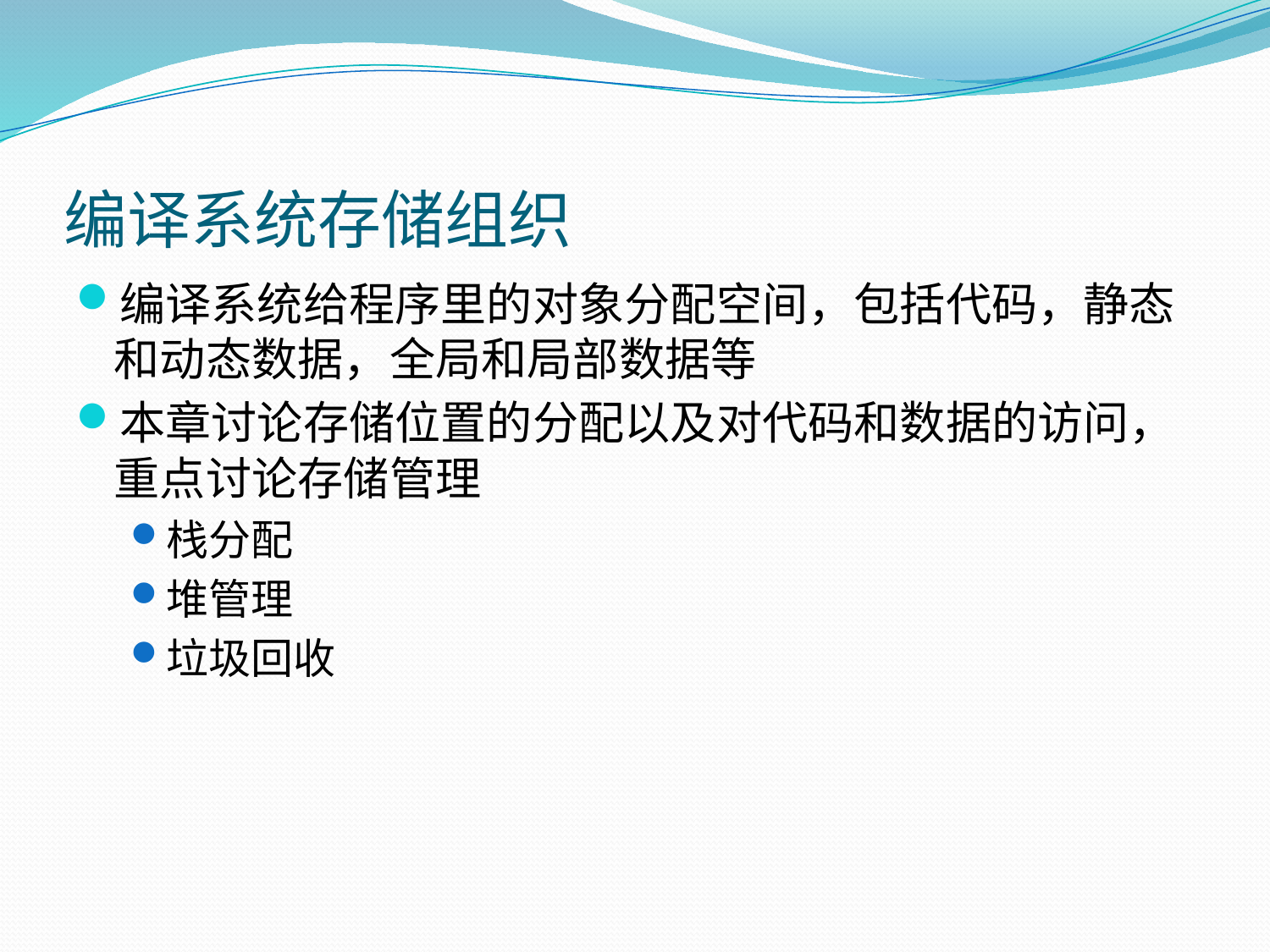

# 编译系统存储组织
编译系统给程序里的对象分配空间，包括代码，静态和动态数据，全局和局部数据等
本章讨论存储位置的分配以及对代码和数据的访问，重点讨论存储管理
栈分配
堆管理
垃圾回收